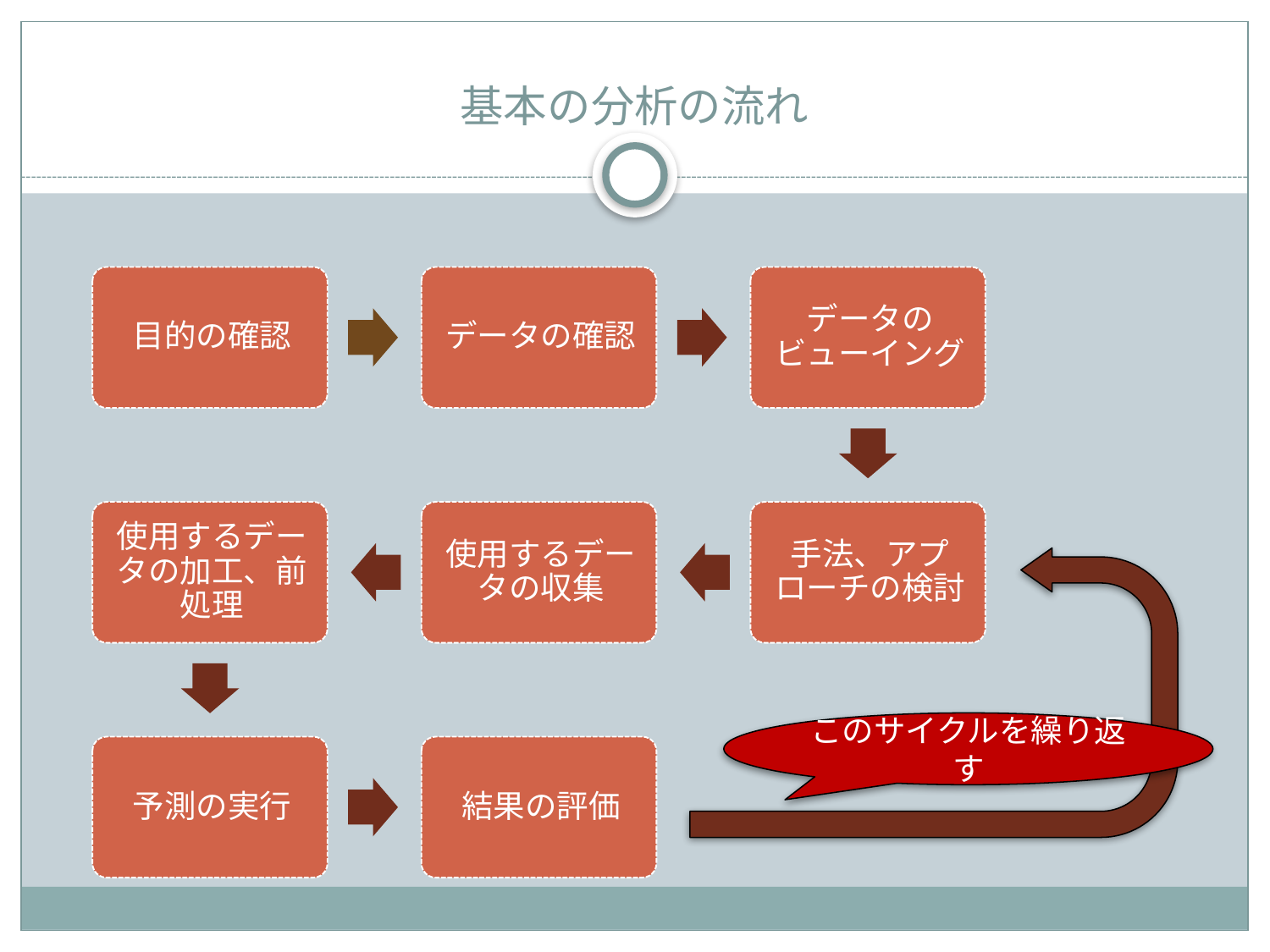

# 基本の分析の流れ
目的の確認

データの確認

データのビューイング

手法、アプローチの検討

使用するデータの収集

使用するデータの加工、前処理

予測の実行

結果の評価

このサイクルを繰り返す